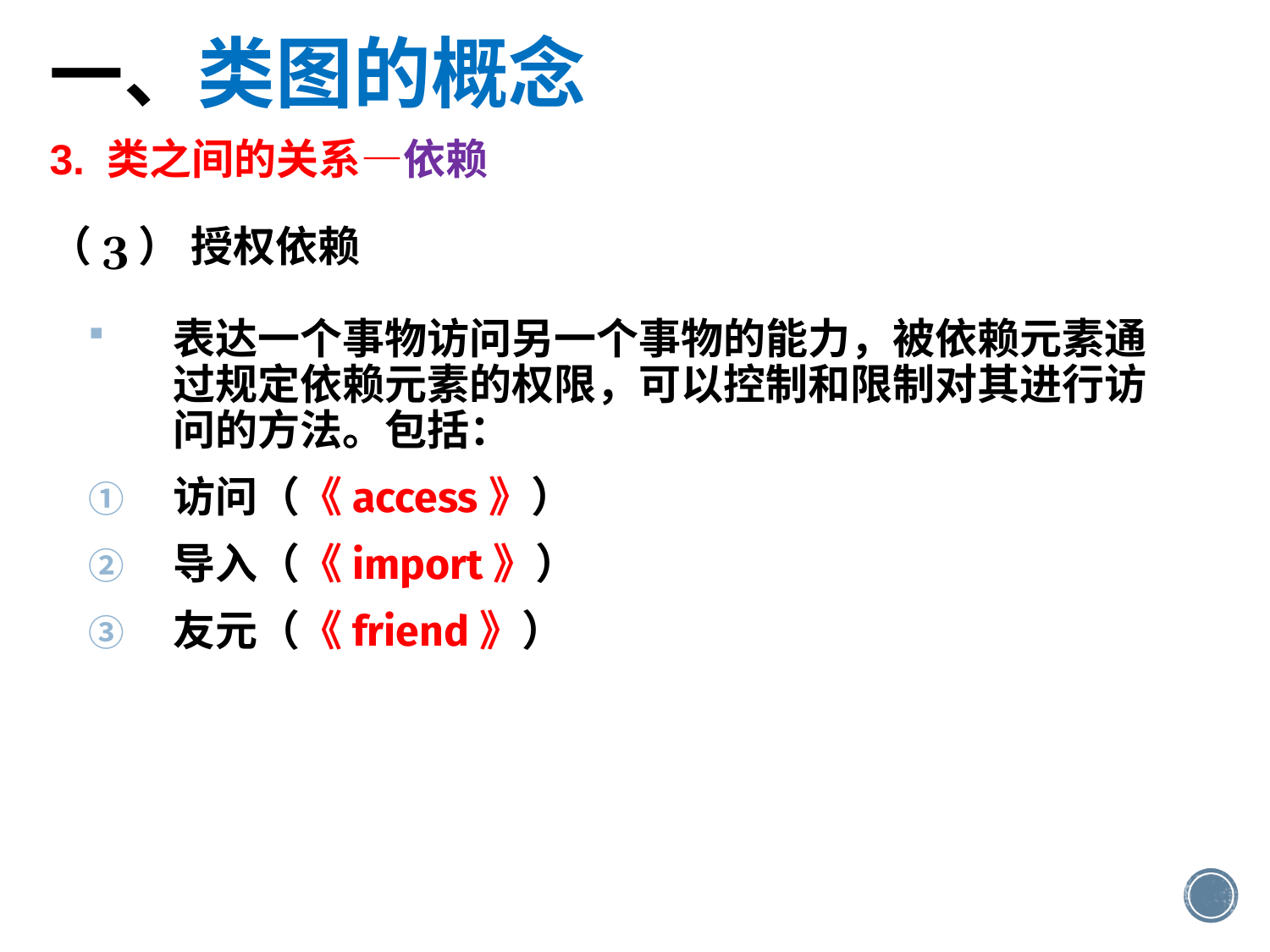

一、类图的概念
3. 类之间的关系—依赖
（3） 授权依赖
表达一个事物访问另一个事物的能力，被依赖元素通过规定依赖元素的权限，可以控制和限制对其进行访问的方法。包括：
访问（《access》）
导入（《import》）
友元（《friend》）